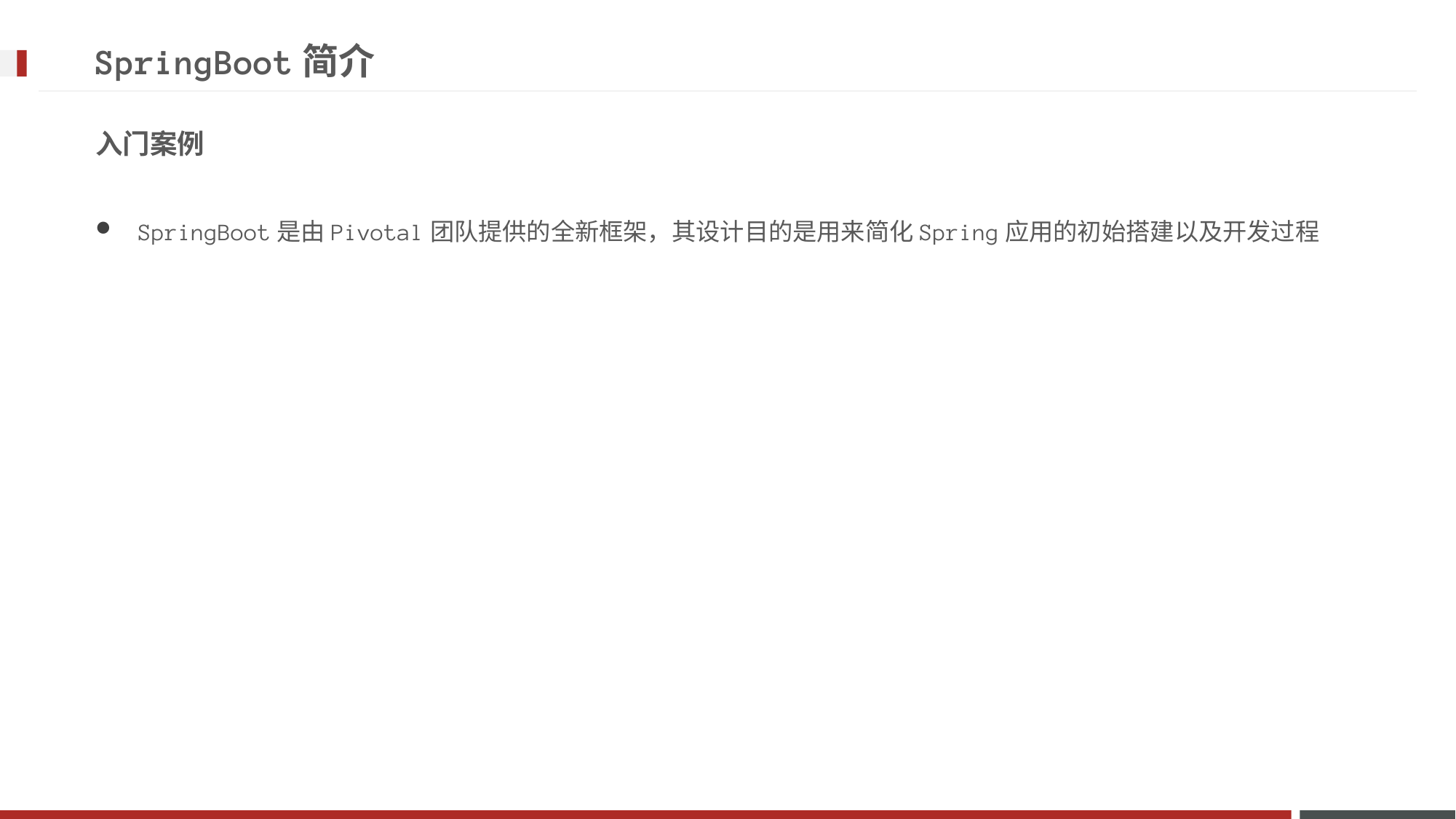

# SpringBoot简介
入门案例
SpringBoot是由Pivotal团队提供的全新框架，其设计目的是用来简化Spring应用的初始搭建以及开发过程